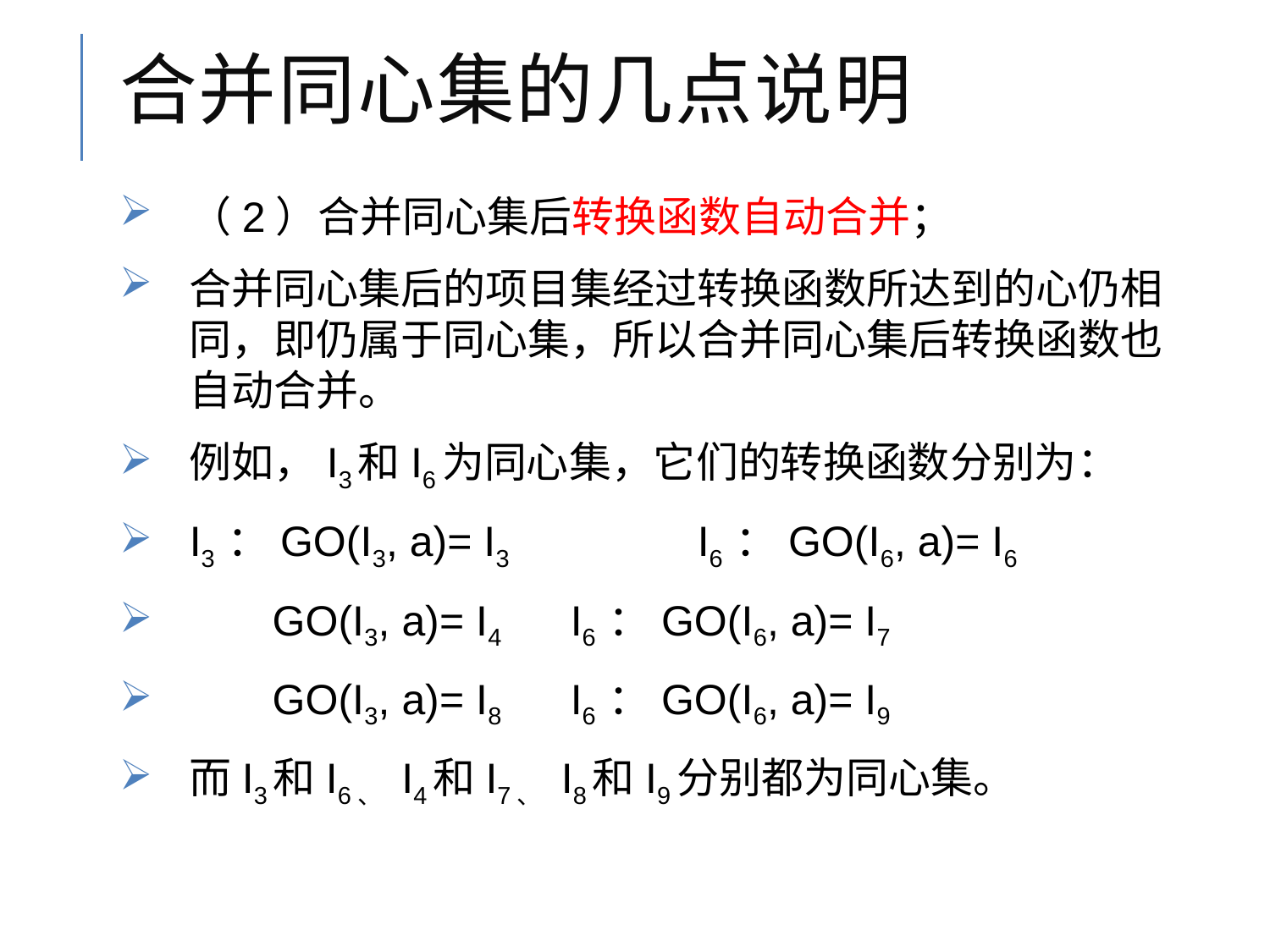

# 合并同心集的几点说明
（2）合并同心集后转换函数自动合并；
合并同心集后的项目集经过转换函数所达到的心仍相同，即仍属于同心集，所以合并同心集后转换函数也自动合并。
例如，I3和I6为同心集，它们的转换函数分别为：
I3 ：GO(I3, a)= I3		I6 ：GO(I6, a)= I6
       GO(I3, a)= I4	I6 ：GO(I6, a)= I7
       GO(I3, a)= I8	I6 ：GO(I6, a)= I9
而I3和I6、 I4和I7、 I8和I9分别都为同心集。

82